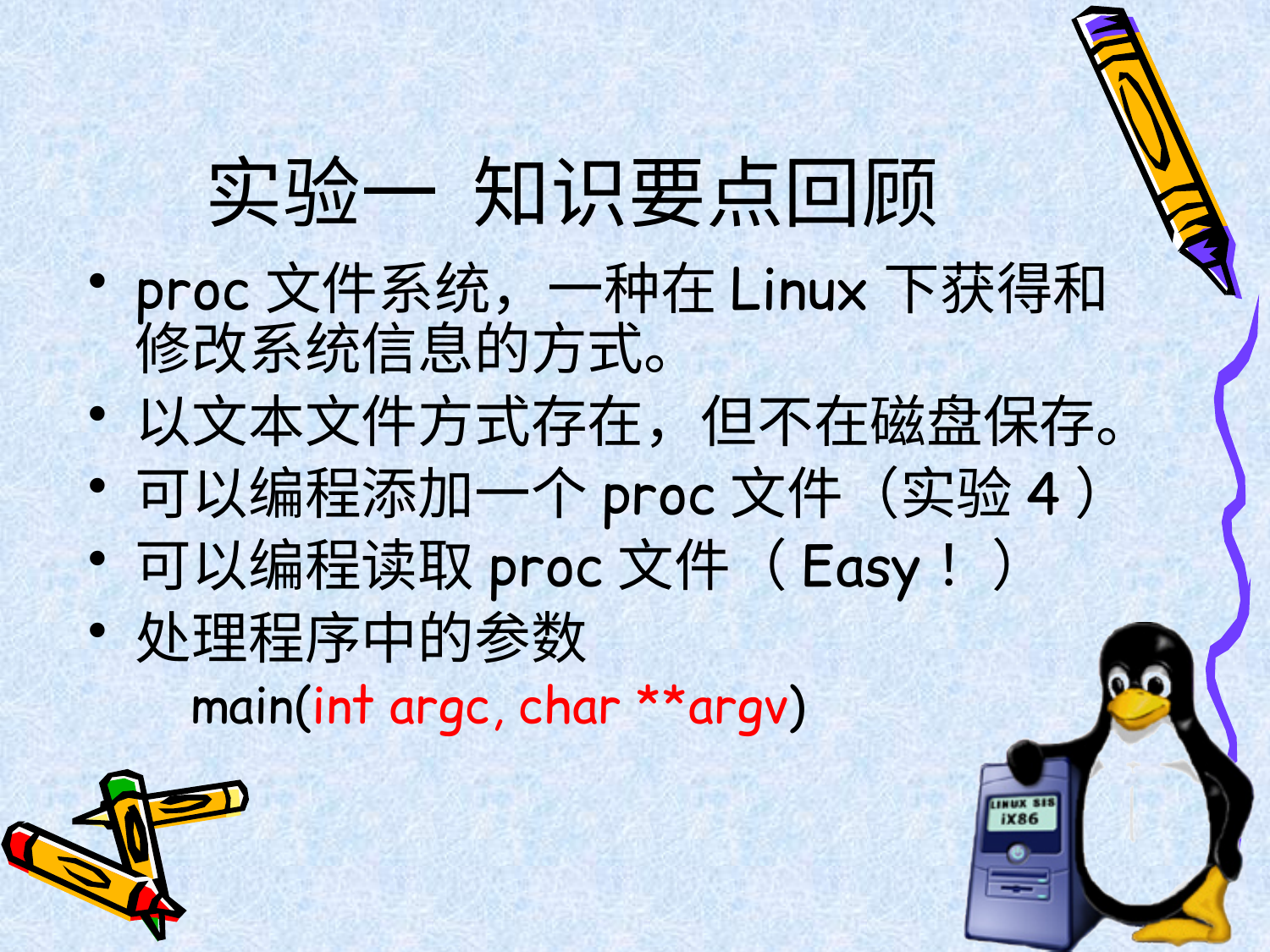

# 实验一  知识要点回顾
proc文件系统，一种在Linux下获得和修改系统信息的方式。
以文本文件方式存在，但不在磁盘保存。
可以编程添加一个proc文件（实验4）
可以编程读取proc文件（Easy！）
处理程序中的参数
	main(int argc, char **argv)